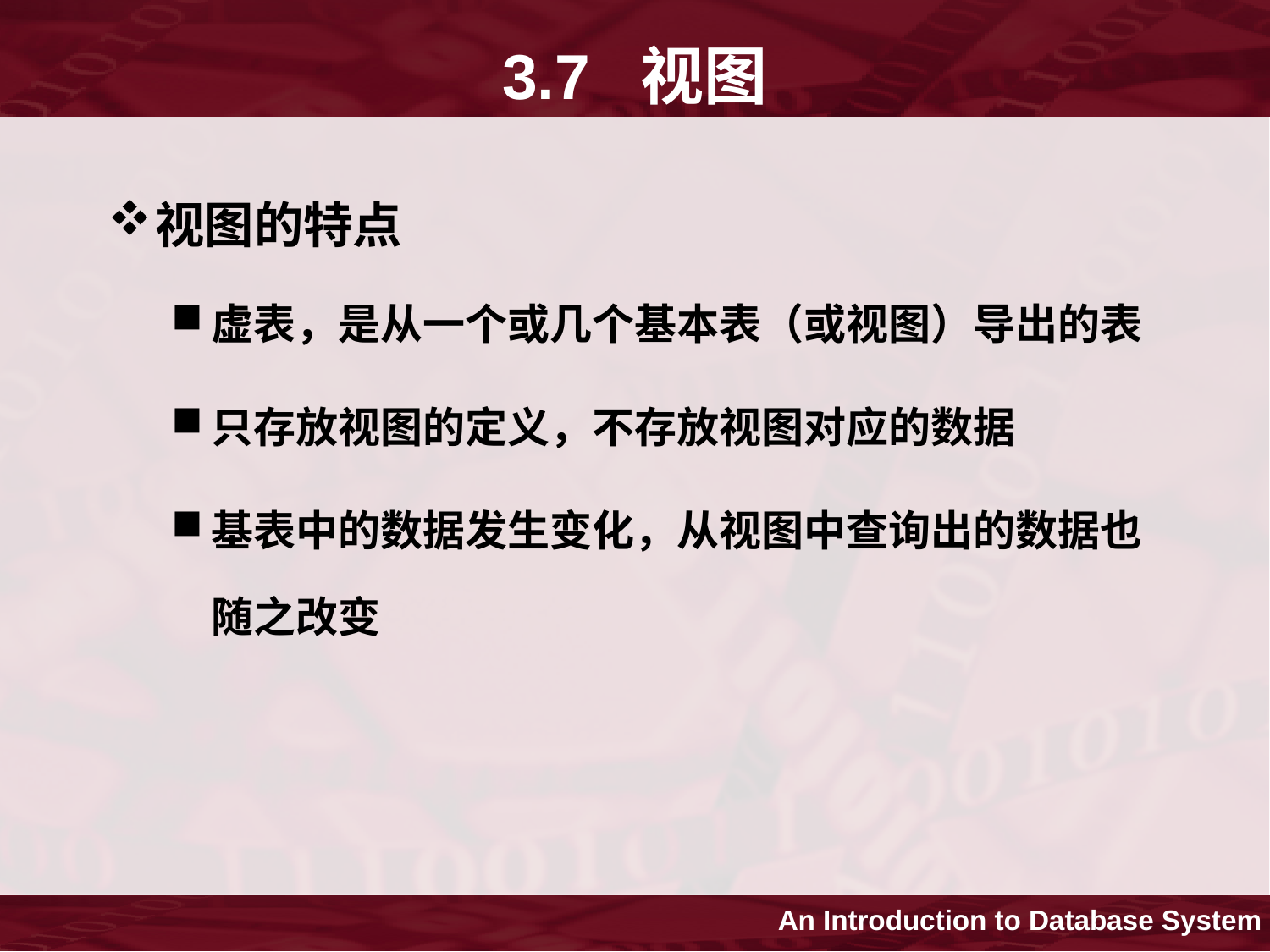

# 3.7  视图
视图的特点
虚表，是从一个或几个基本表（或视图）导出的表
只存放视图的定义，不存放视图对应的数据
基表中的数据发生变化，从视图中查询出的数据也随之改变